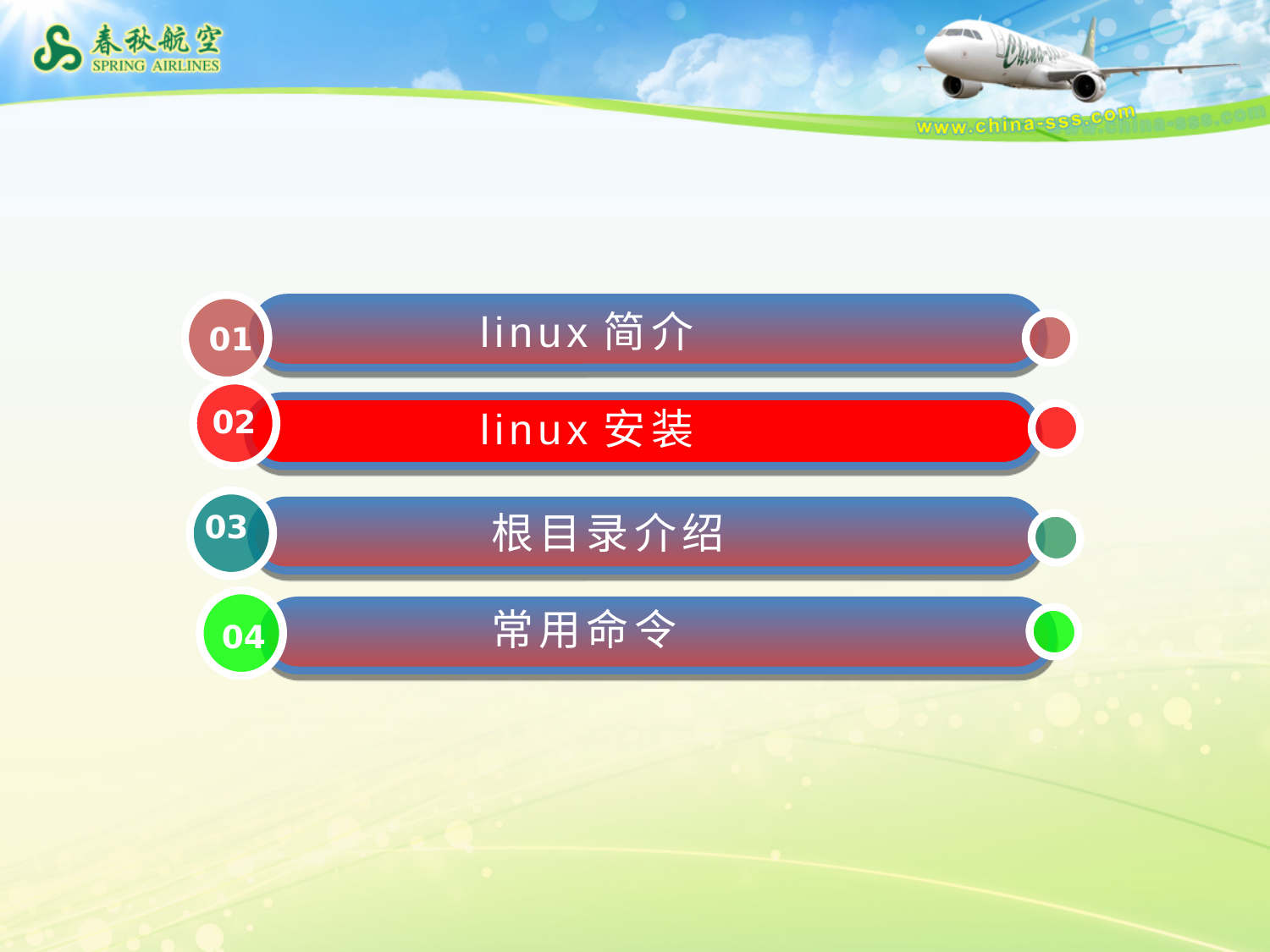

linux简介

01

02
linux安装

03
根目录介绍

常用命令

04